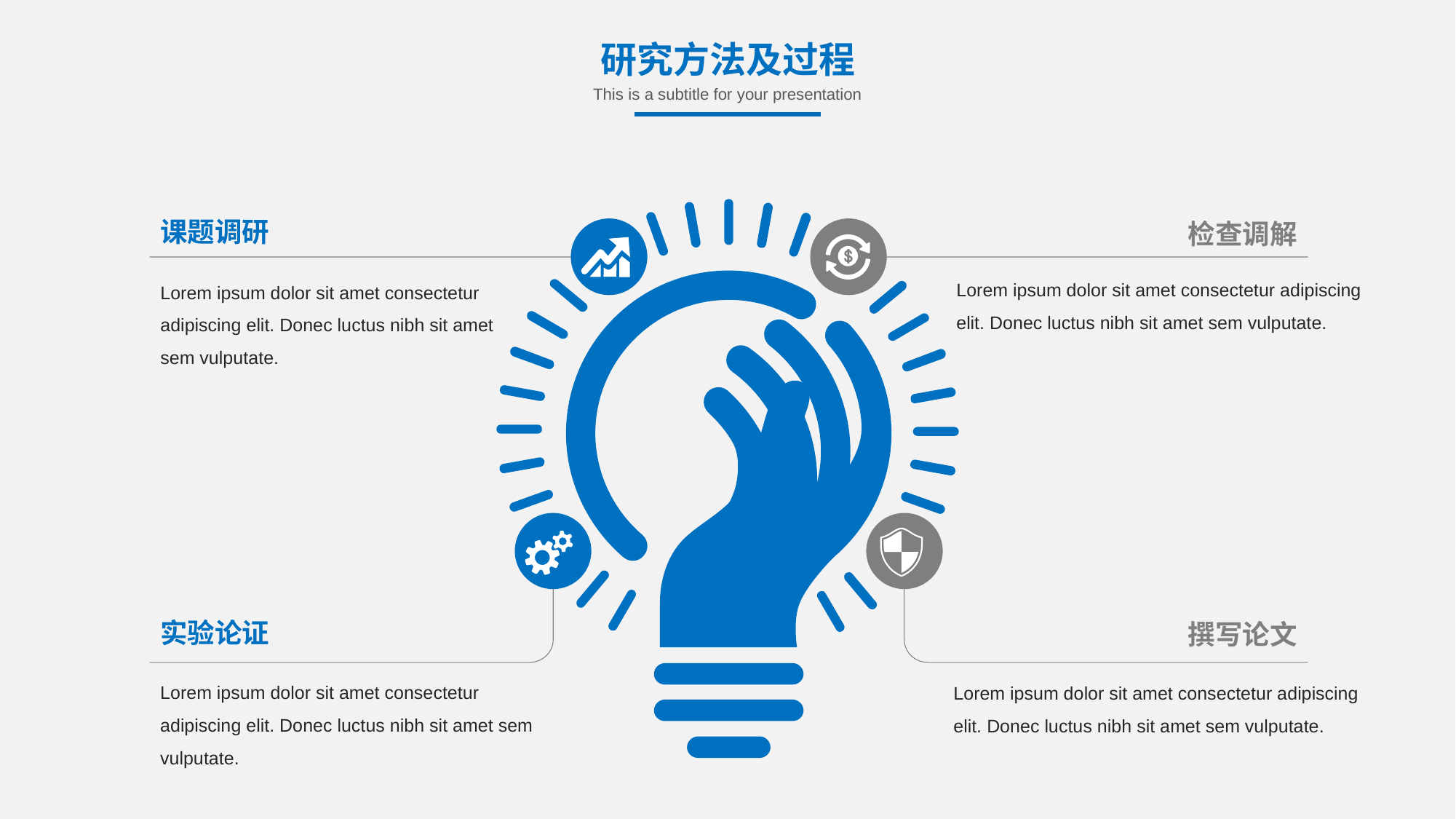

研究方法及过程
This is a subtitle for your presentation

课题调研
检查调解

Lorem ipsum dolor sit amet consectetur adipiscing elit. Donec luctus nibh sit amet sem vulputate.
Lorem ipsum dolor sit amet consectetur adipiscing elit. Donec luctus nibh sit amet sem vulputate.

实验论证
撰写论文
Lorem ipsum dolor sit amet consectetur adipiscing elit. Donec luctus nibh sit amet sem vulputate.
Lorem ipsum dolor sit amet consectetur adipiscing elit. Donec luctus nibh sit amet sem vulputate.